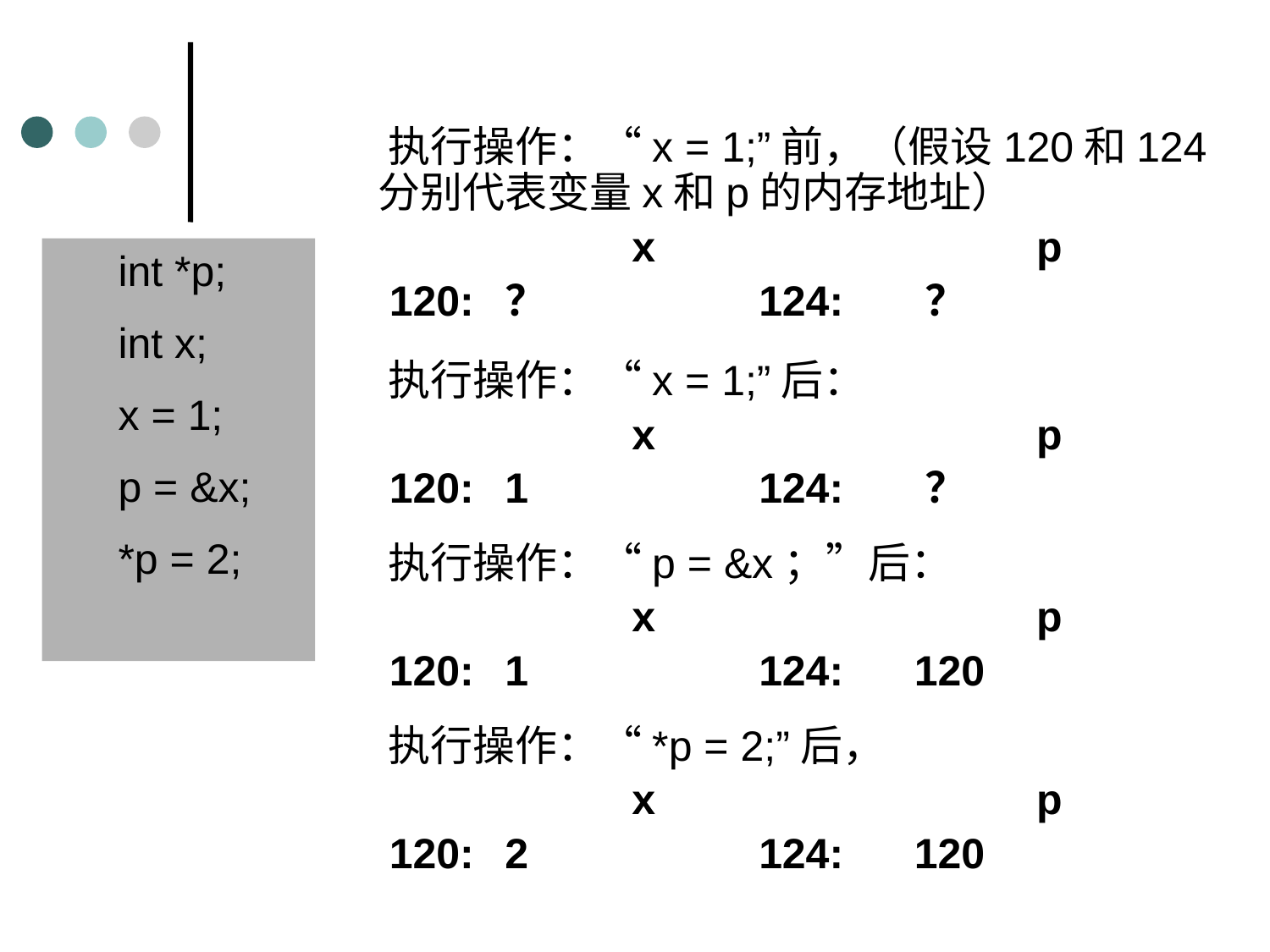

执行操作：“x = 1;”前，（假设120和124分别代表变量x和p的内存地址）
			x              		  p
     120: 	？		124:      ？
     执行操作：“x = 1;”后：
			x              		  p
     120: 	1		124:      ？
     执行操作：“p = &x；”后：
			x              		  p
     120: 	1		124:      120
     执行操作：“*p = 2;”后，
			x             		  p
     120: 	2		124:      120
int *p;
int x;
x = 1;
p = &x;
*p = 2;